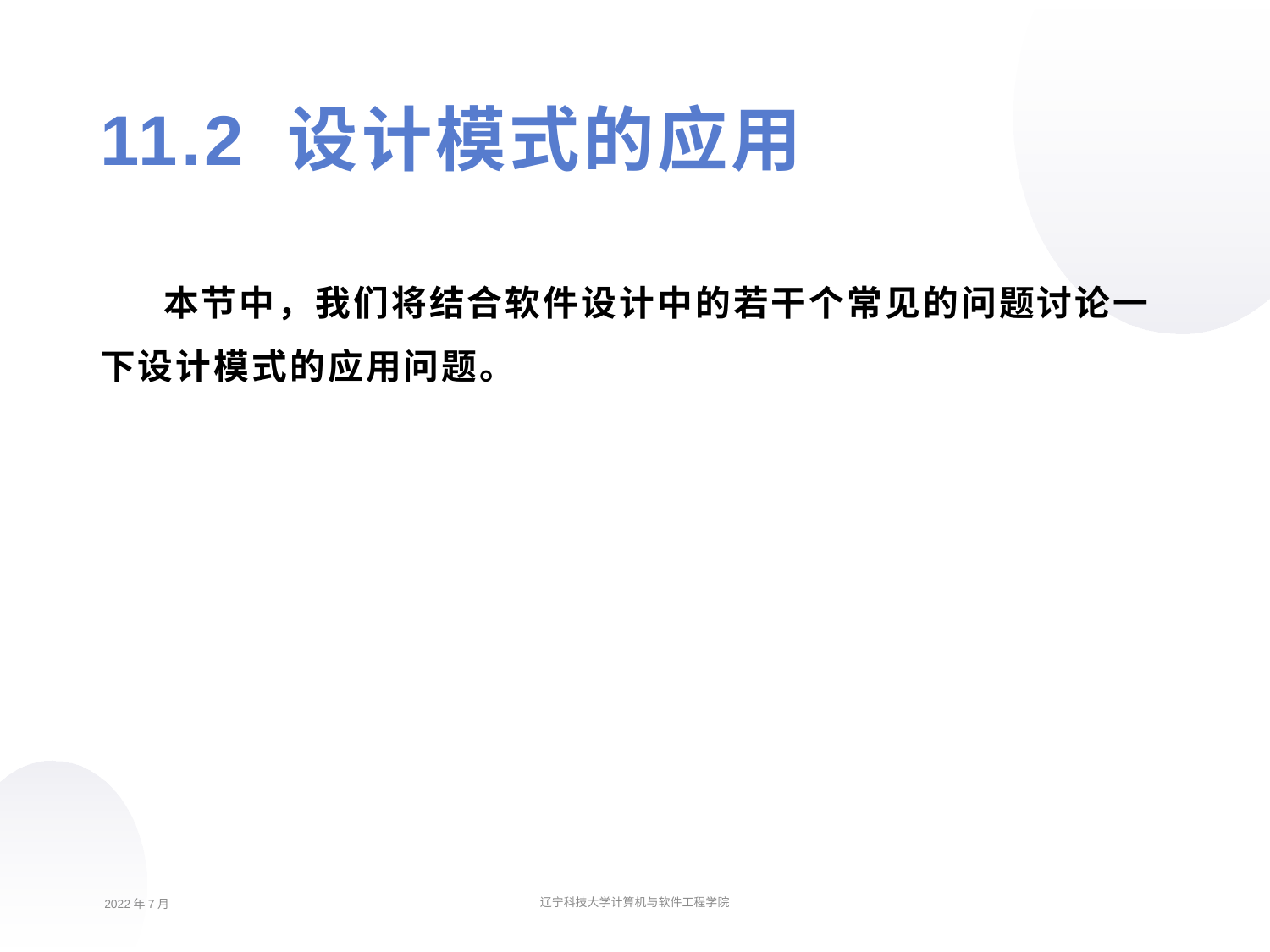

11.2 设计模式的应用
本节中，我们将结合软件设计中的若干个常见的问题讨论一下设计模式的应用问题。

2022年7月
辽宁科技大学计算机与软件工程学院
17